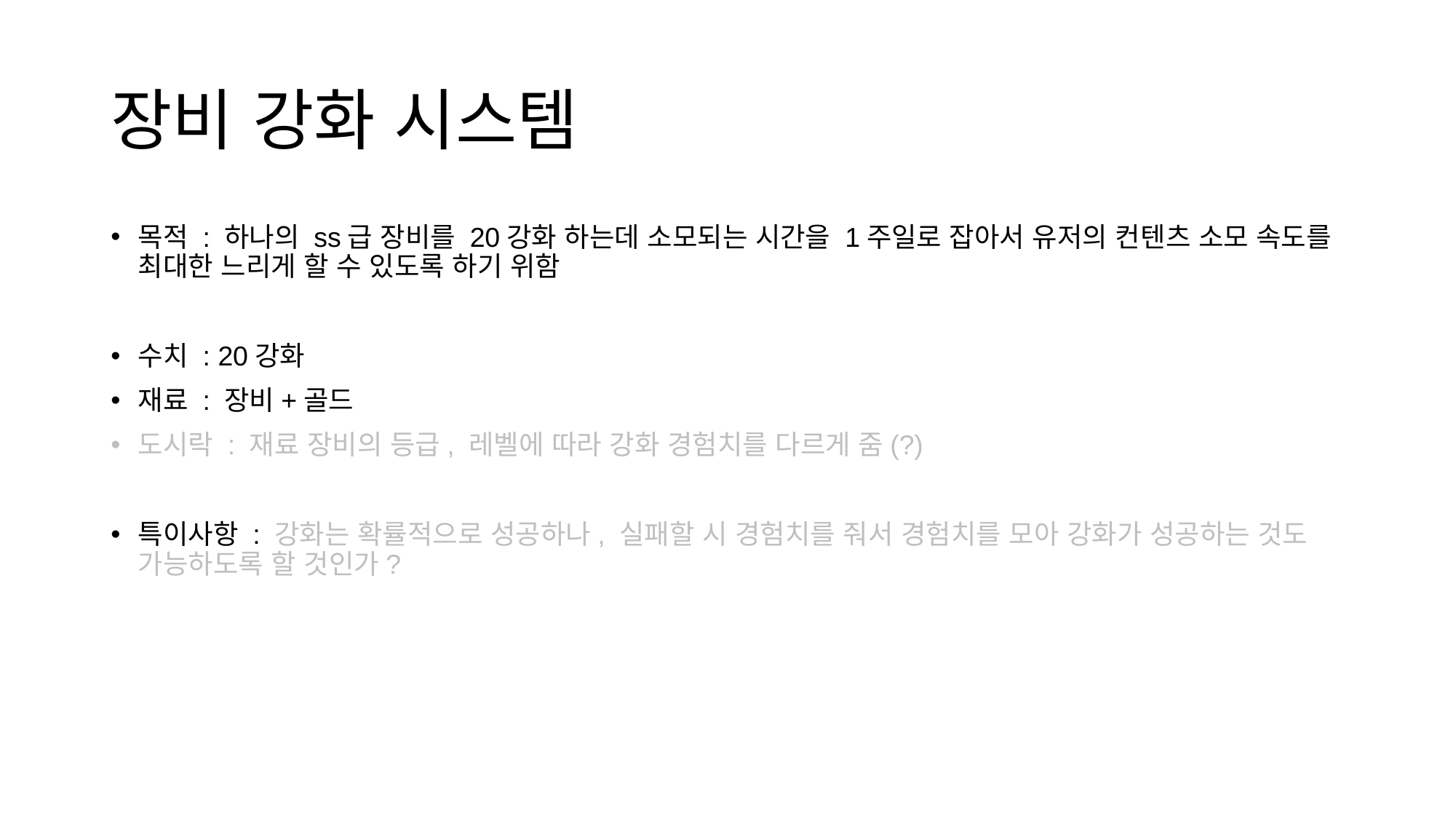

# 장비 강화 시스템
목적 : 하나의 ss급 장비를 20강화 하는데 소모되는 시간을 1주일로 잡아서 유저의 컨텐츠 소모 속도를 최대한 느리게 할 수 있도록 하기 위함

수치 : 20강화
재료 : 장비+골드
도시락 : 재료 장비의 등급, 레벨에 따라 강화 경험치를 다르게 줌(?)

특이사항 : 강화는 확률적으로 성공하나, 실패할 시 경험치를 줘서 경험치를 모아 강화가 성공하는 것도 가능하도록 할 것인가?